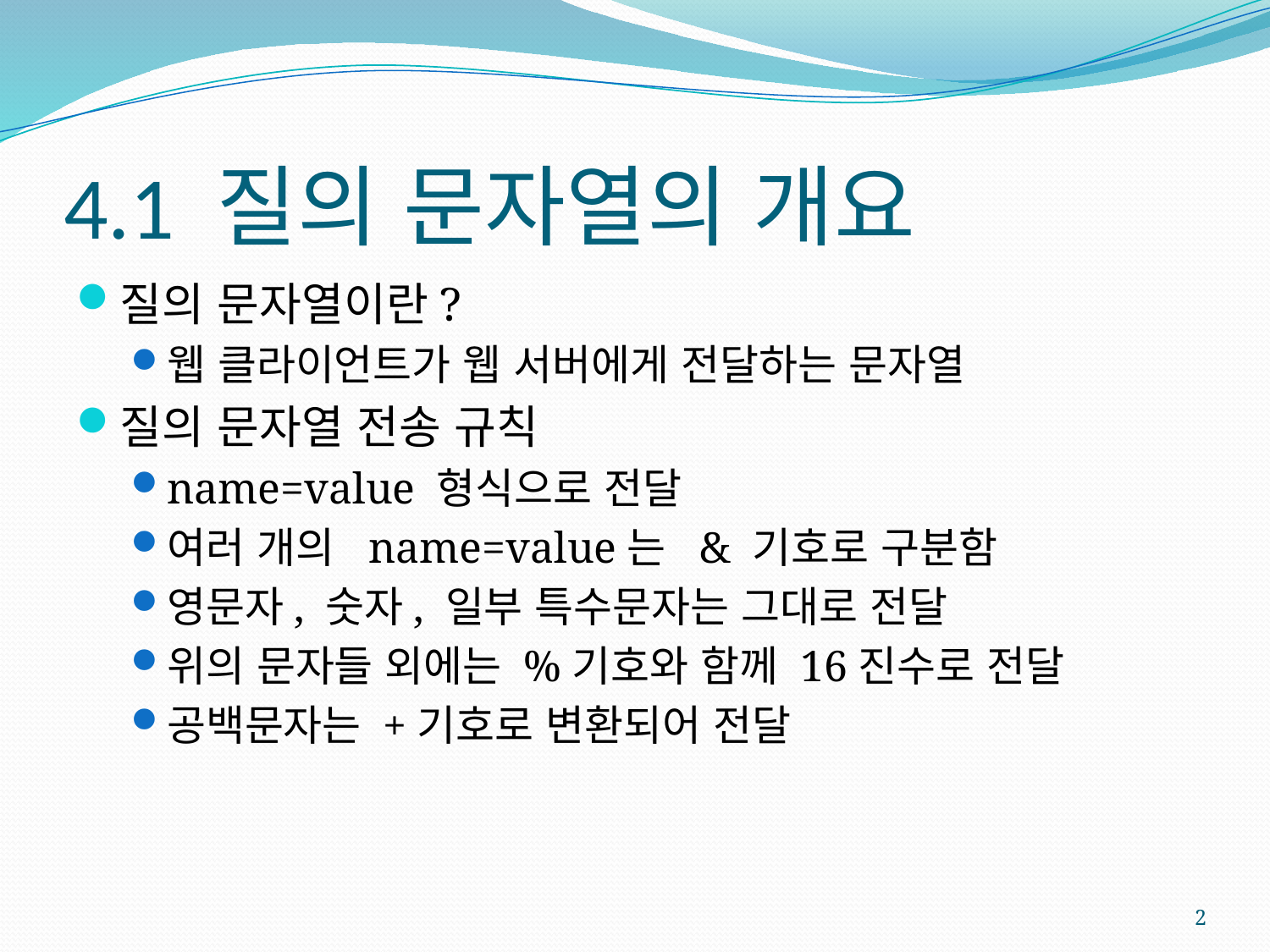

# 4.1 질의 문자열의 개요
질의 문자열이란?
웹 클라이언트가 웹 서버에게 전달하는 문자열
질의 문자열 전송 규칙
name=value 형식으로 전달
여러 개의  name=value는  & 기호로 구분함
영문자, 숫자, 일부 특수문자는 그대로 전달
위의 문자들 외에는 %기호와 함께 16진수로 전달
공백문자는 +기호로 변환되어 전달

2